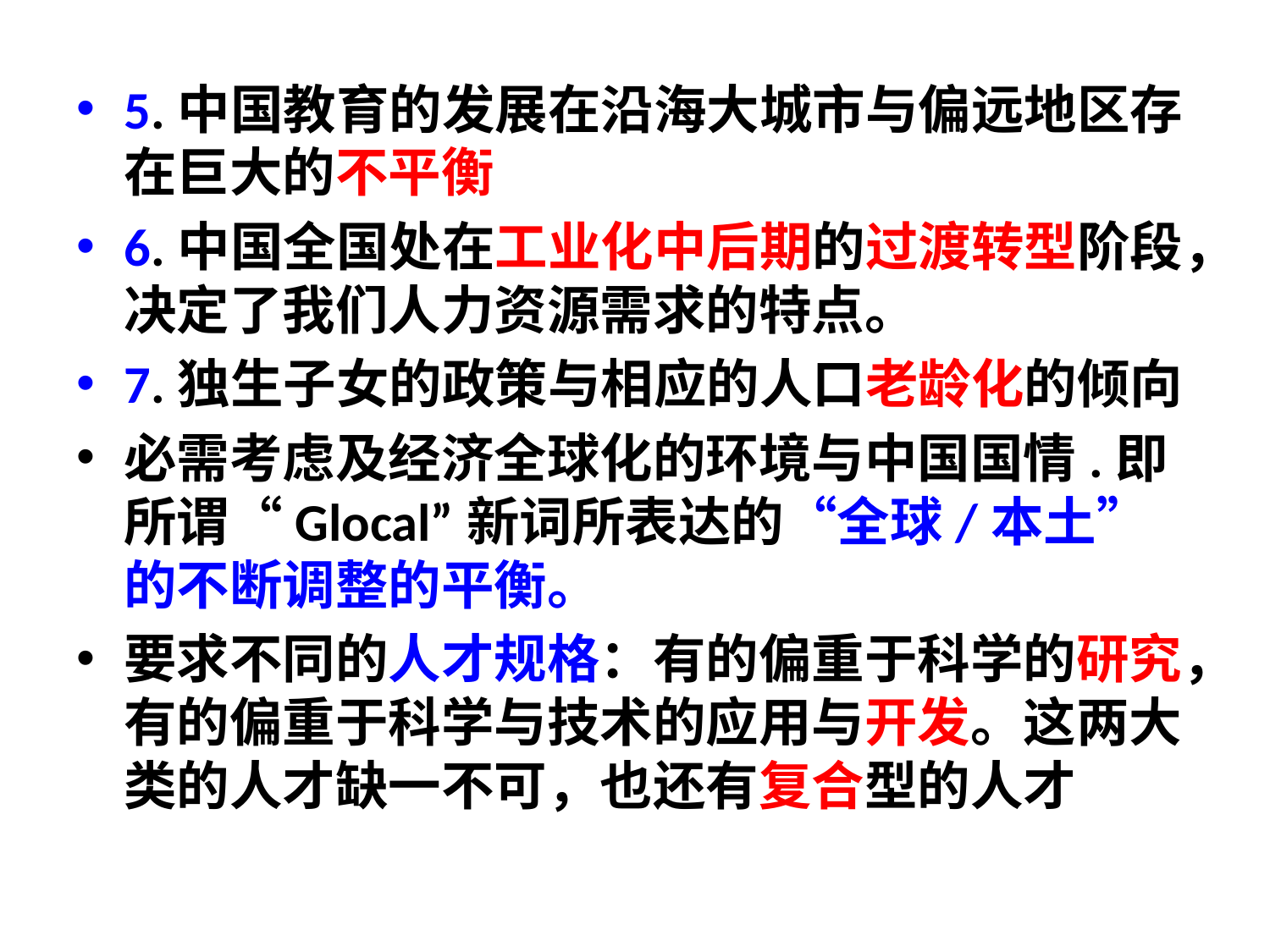

5.中国教育的发展在沿海大城市与偏远地区存在巨大的不平衡
6.中国全国处在工业化中后期的过渡转型阶段，决定了我们人力资源需求的特点。
7.独生子女的政策与相应的人口老龄化的倾向
必需考虑及经济全球化的环境与中国国情.即所谓“Glocal”新词所表达的“全球/本土”的不断调整的平衡。
要求不同的人才规格：有的偏重于科学的研究，有的偏重于科学与技术的应用与开发。这两大类的人才缺一不可，也还有复合型的人才